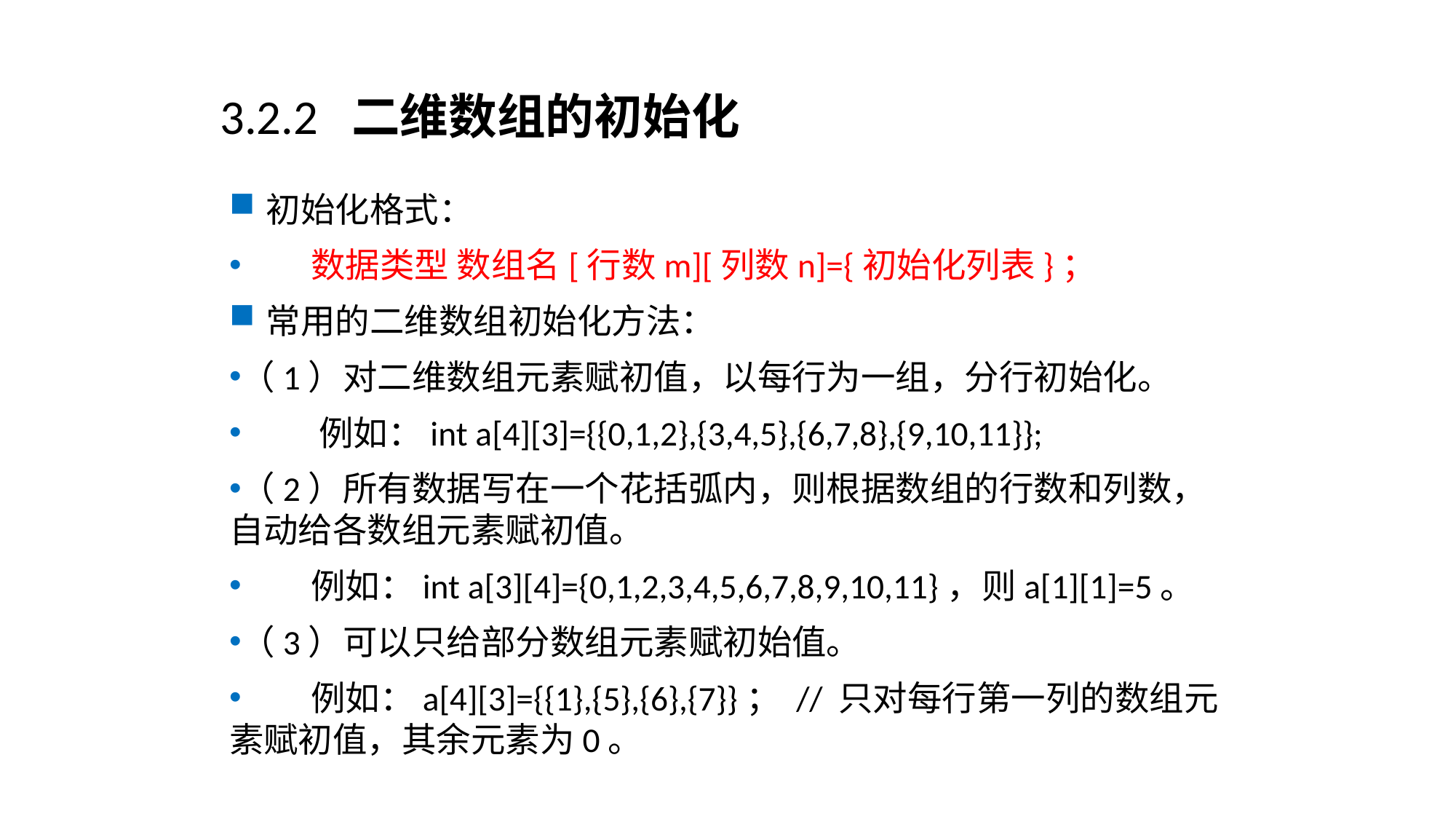

# 3.2.2  二维数组的初始化
初始化格式：
        数据类型 数组名[行数m][列数n]={初始化列表}；
常用的二维数组初始化方法：
（1）对二维数组元素赋初值，以每行为一组，分行初始化。
         例如：int a[4][3]={{0,1,2},{3,4,5},{6,7,8},{9,10,11}};
（2）所有数据写在一个花括弧内，则根据数组的行数和列数，自动给各数组元素赋初值。
        例如：int a[3][4]={0,1,2,3,4,5,6,7,8,9,10,11}，则a[1][1]=5。
（3）可以只给部分数组元素赋初始值。
        例如：a[4][3]={{1},{5},{6},{7}}； // 只对每行第一列的数组元素赋初值，其余元素为0。